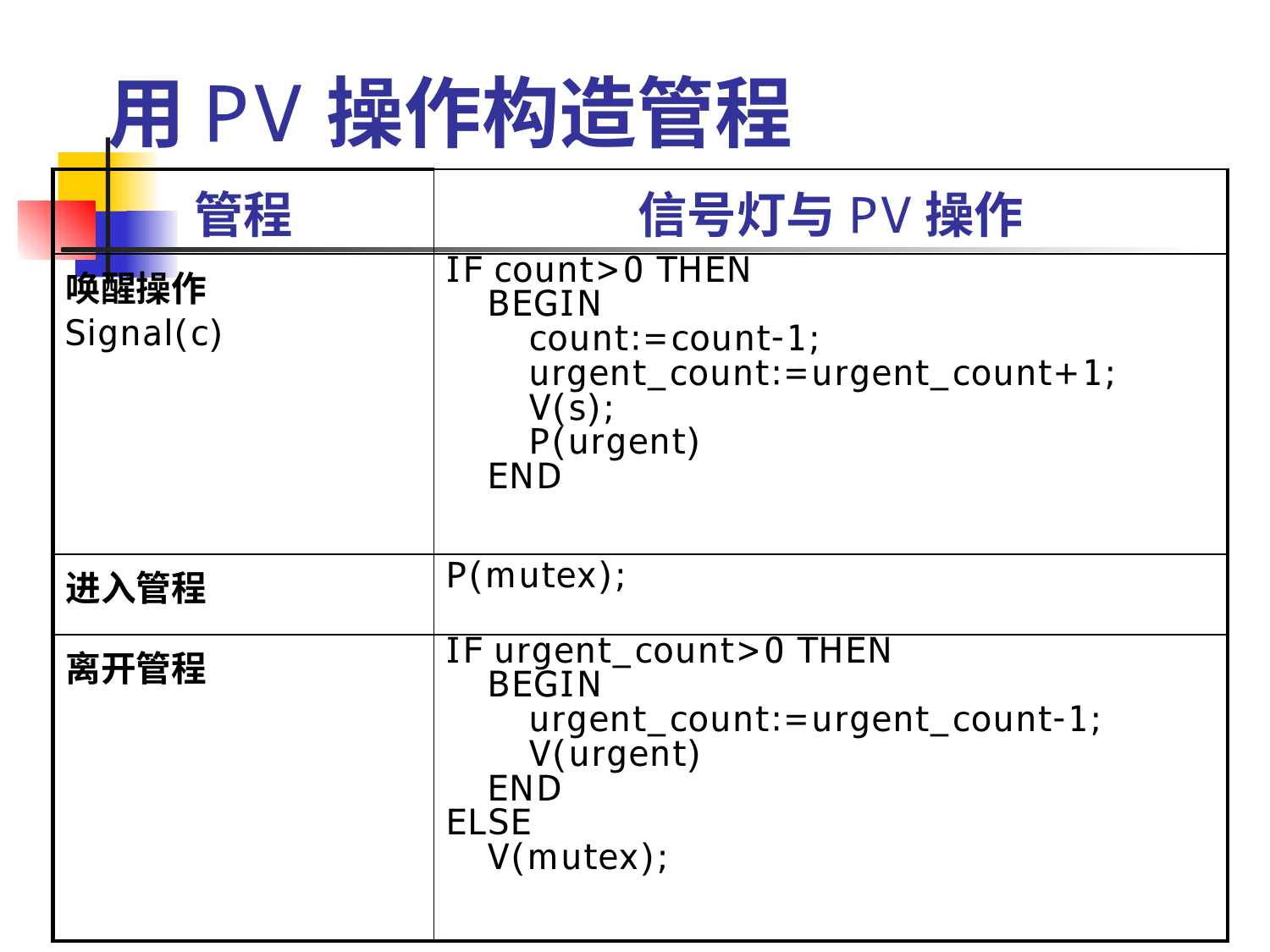

# 用PV操作构造管程
| 管程 | 信号灯与PV操作 |
| --- | --- |
| 唤醒操作 Signal(c) | IF count>0 THEN BEGIN count:=count-1; urgent\_count:=urgent\_count+1; V(s); P(urgent) END |
| 进入管程 | P(mutex); |
| 离开管程 | IF urgent\_count>0 THEN BEGIN urgent\_count:=urgent\_count-1; V(urgent) END ELSE V(mutex); |